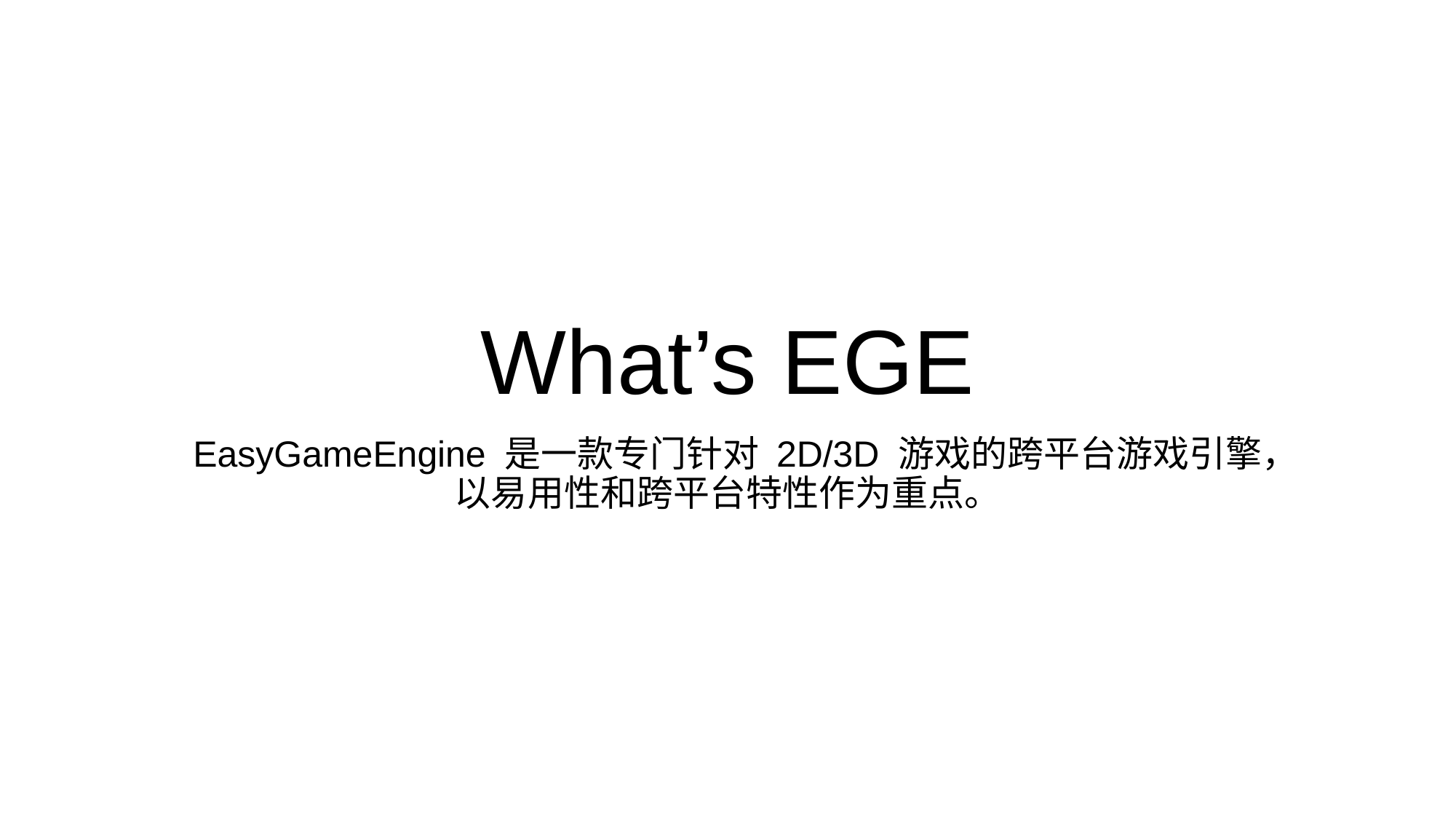

# What’s EGE
EasyGameEngine 是一款专门针对 2D/3D 游戏的跨平台游戏引擎，以易用性和跨平台特性作为重点。